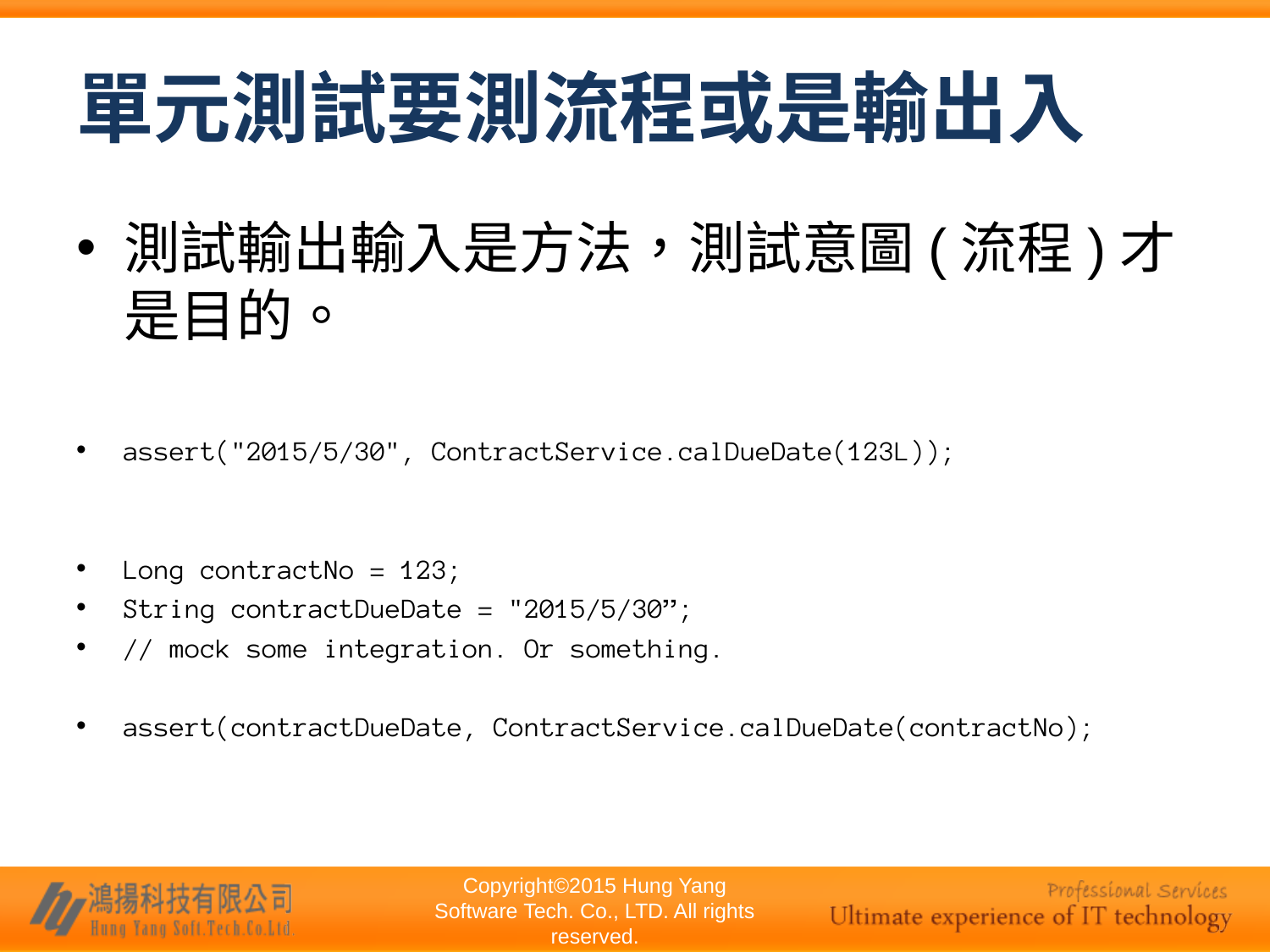

# 單元測試要測流程或是輸出入
測試輸出輸入是方法，測試意圖(流程)才是目的。

assert("2015/5/30", ContractService.calDueDate(123L));

Long contractNo = 123;
String contractDueDate = "2015/5/30”;
// mock some integration. Or something.

assert(contractDueDate, ContractService.calDueDate(contractNo);